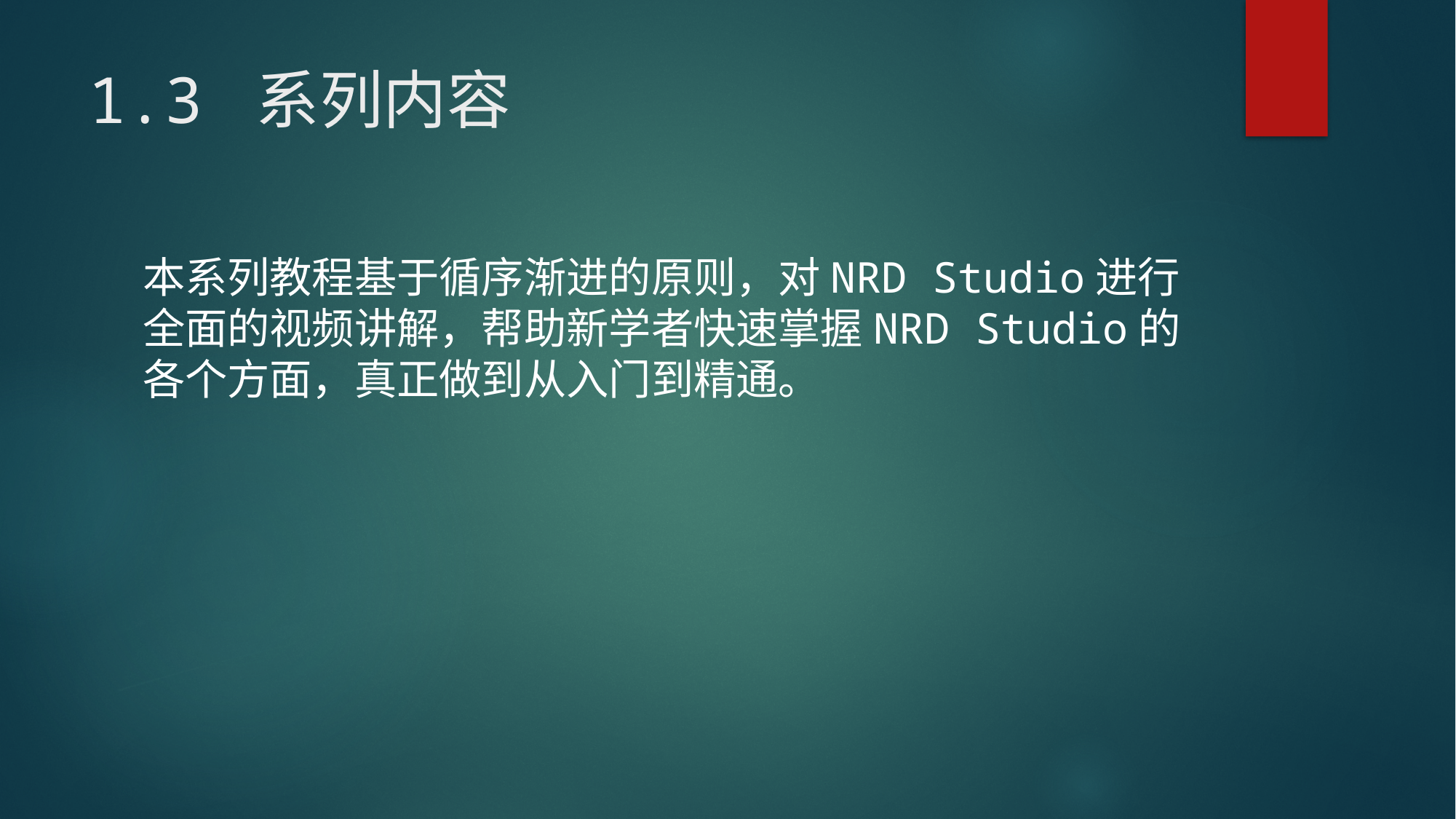

# 1.3 系列内容
本系列教程基于循序渐进的原则，对NRD Studio进行全面的视频讲解，帮助新学者快速掌握NRD Studio的各个方面，真正做到从入门到精通。